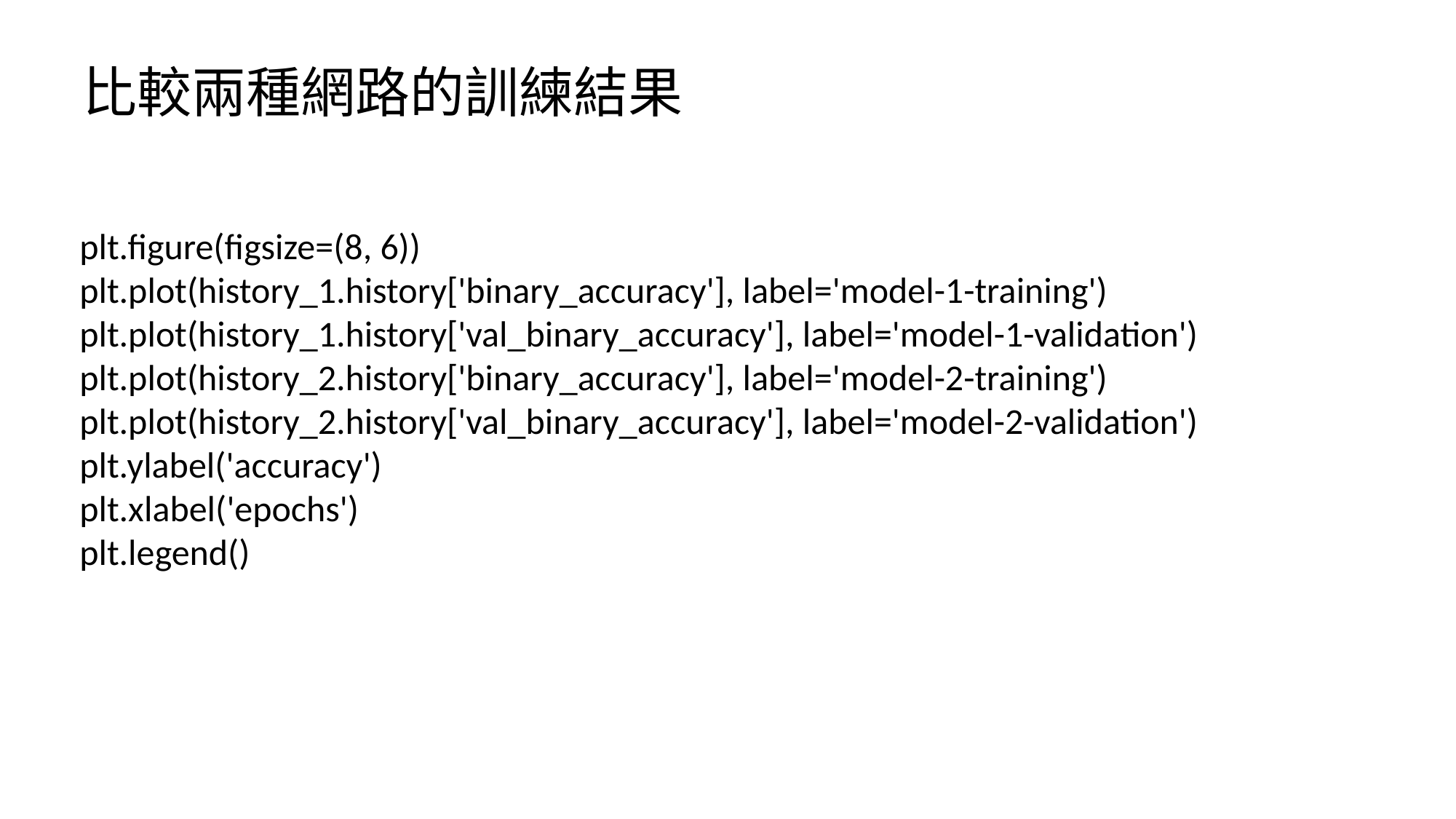

比較兩種網路的訓練結果
plt.figure(figsize=(8, 6))
plt.plot(history_1.history['binary_accuracy'], label='model-1-training')
plt.plot(history_1.history['val_binary_accuracy'], label='model-1-validation')
plt.plot(history_2.history['binary_accuracy'], label='model-2-training')
plt.plot(history_2.history['val_binary_accuracy'], label='model-2-validation')
plt.ylabel('accuracy')
plt.xlabel('epochs')
plt.legend()